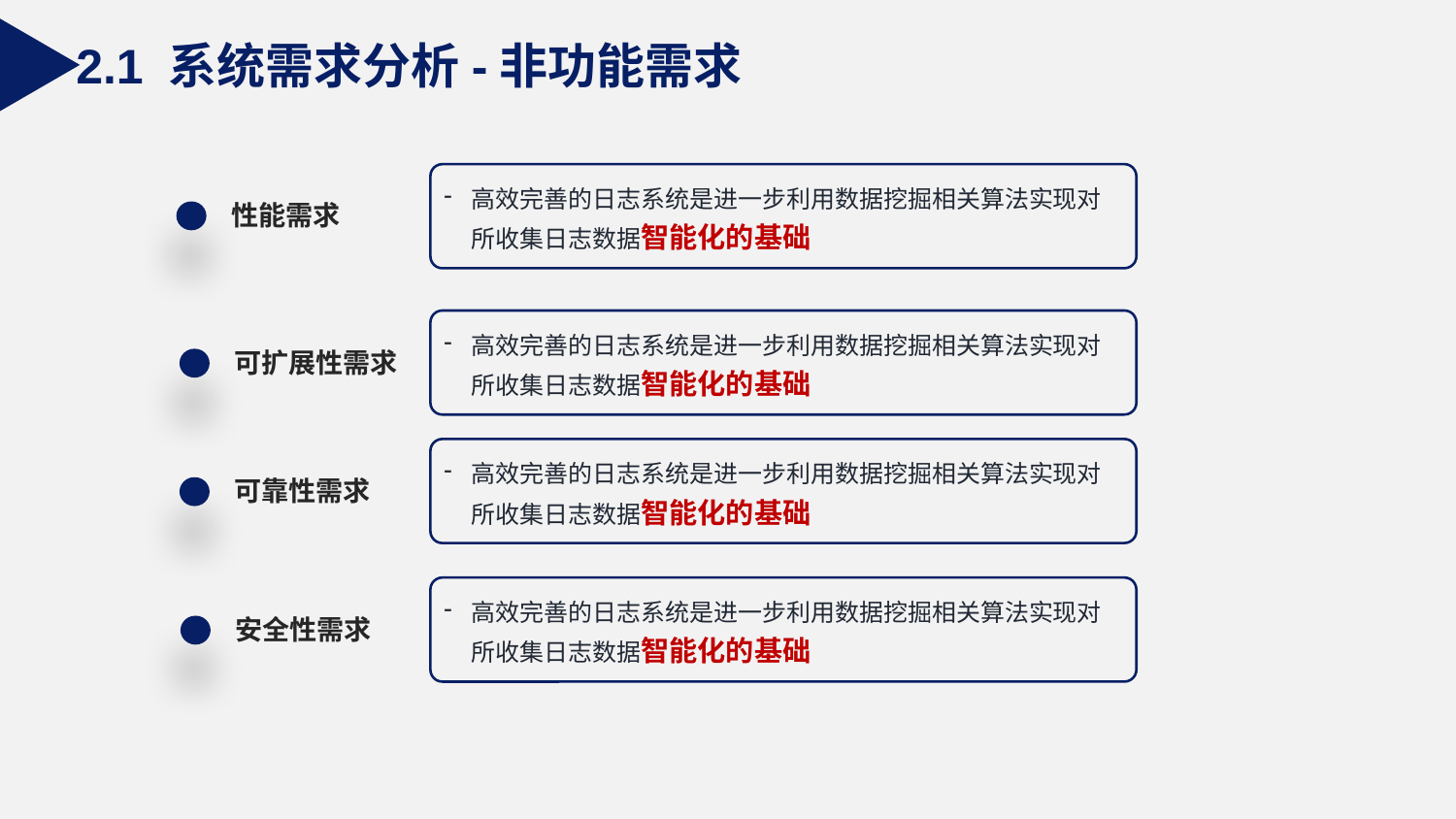

2.1 系统需求分析-非功能需求
高效完善的日志系统是进一步利用数据挖掘相关算法实现对所收集日志数据智能化的基础
性能需求

高效完善的日志系统是进一步利用数据挖掘相关算法实现对所收集日志数据智能化的基础
可扩展性需求

高效完善的日志系统是进一步利用数据挖掘相关算法实现对所收集日志数据智能化的基础
可靠性需求

高效完善的日志系统是进一步利用数据挖掘相关算法实现对所收集日志数据智能化的基础
安全性需求